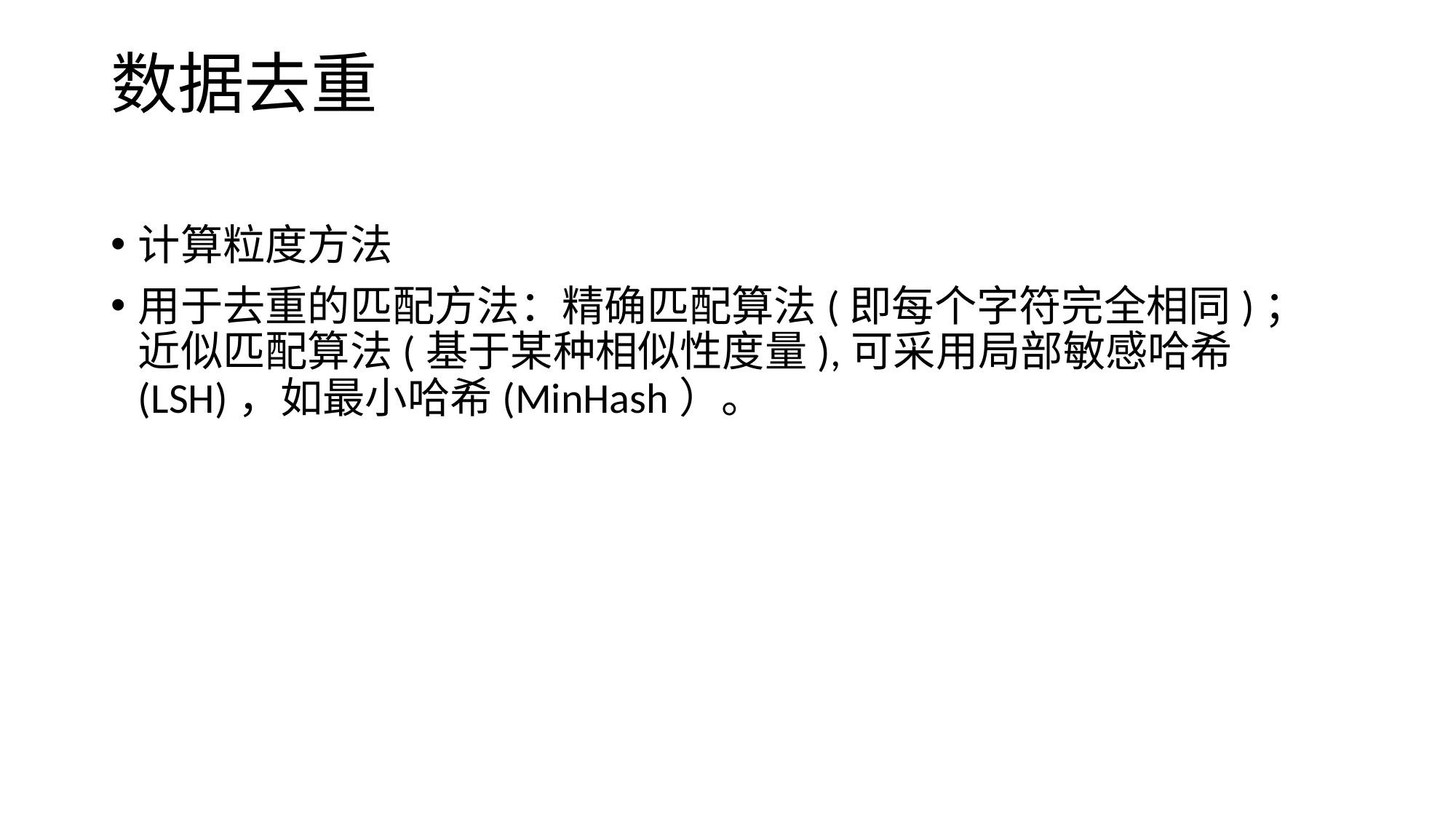

# 数据去重
计算粒度方法
用于去重的匹配方法：精确匹配算法(即每个字符完全相同)；近似匹配算法(基于某种相似性度量),可采用局部敏感哈希(LSH)，如最小哈希(MinHash）。